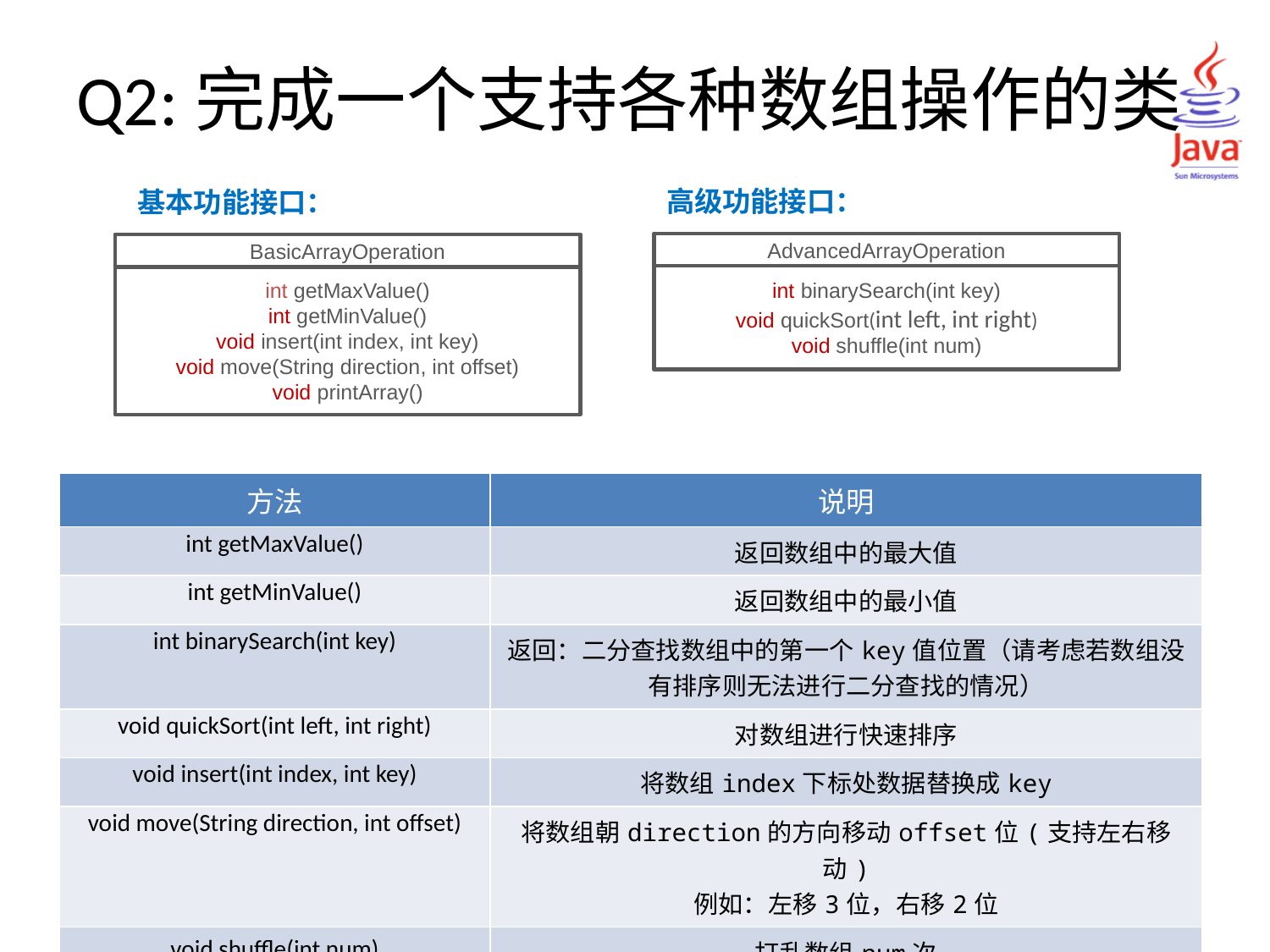

# Q2:完成一个支持各种数组操作的类
高级功能接口：
基本功能接口：
AdvancedArrayOperation
BasicArrayOperation
int binarySearch(int key)
void quickSort(int left, int right)
void shuffle(int num)
int getMaxValue()
int getMinValue()
void insert(int index, int key)
void move(String direction, int offset)
void printArray()
| 方法 | 说明 |
| --- | --- |
| int getMaxValue() | 返回数组中的最大值 |
| int getMinValue() | 返回数组中的最小值 |
| int binarySearch(int key) | 返回：二分查找数组中的第一个key值位置（请考虑若数组没有排序则无法进行二分查找的情况） |
| void quickSort(int left, int right) | 对数组进行快速排序 |
| void insert(int index, int key) | 将数组index下标处数据替换成key |
| void move(String direction, int offset) | 将数组朝direction的方向移动offset位(支持左右移动) 例如：左移3位，右移2位 |
| void shuffle(int num) | 打乱数组num次 |
| void printArray() | 打印数组 |
19